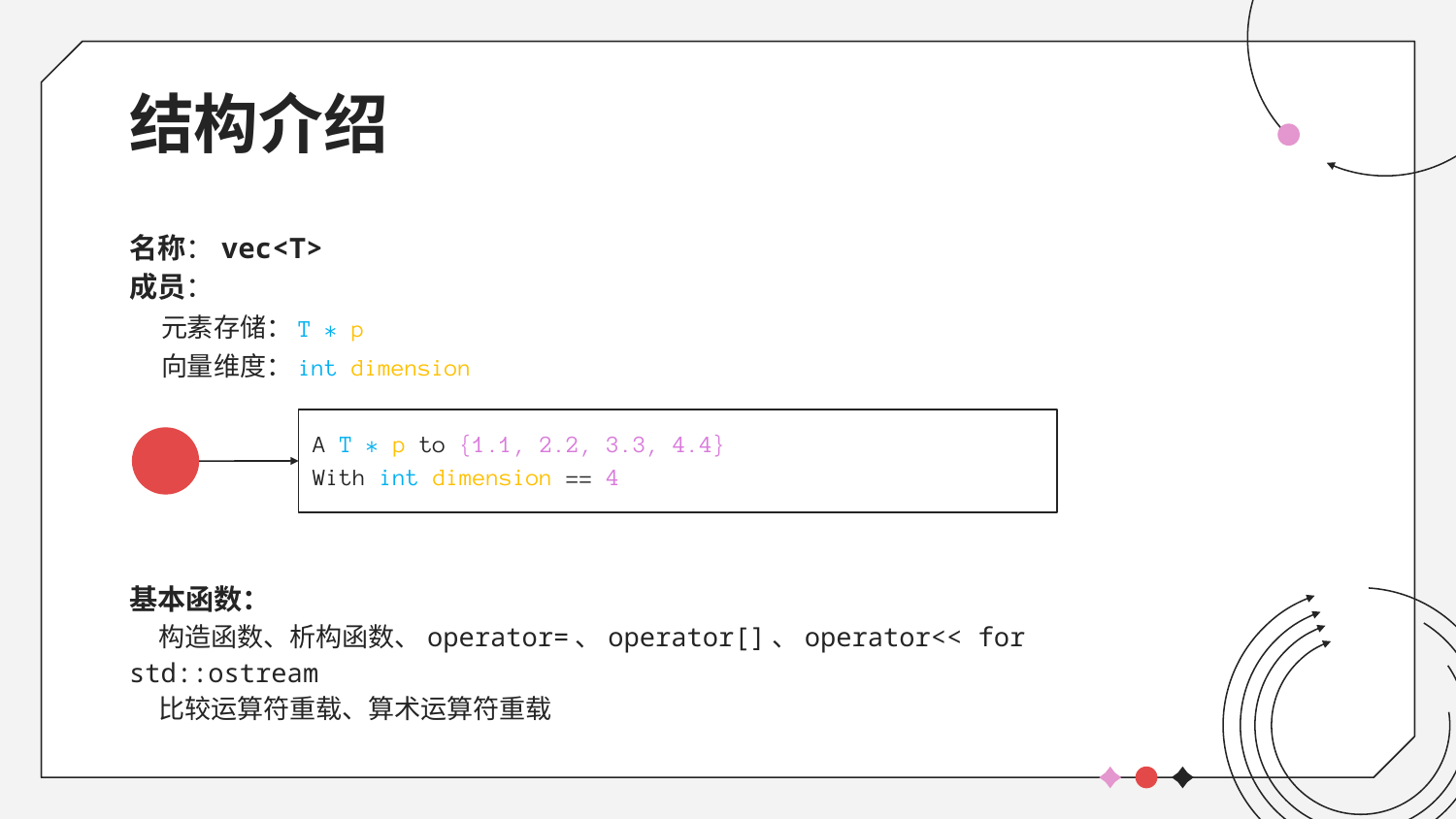

# 结构介绍
名称：vec<T>
成员：
    元素存储：T * p
    向量维度：int dimension
A T * p to {1.1, 2.2, 3.3, 4.4}
With int dimension == 4

基本函数：
    构造函数、析构函数、operator=、operator[]、operator<< for std::ostream
    比较运算符重载、算术运算符重载